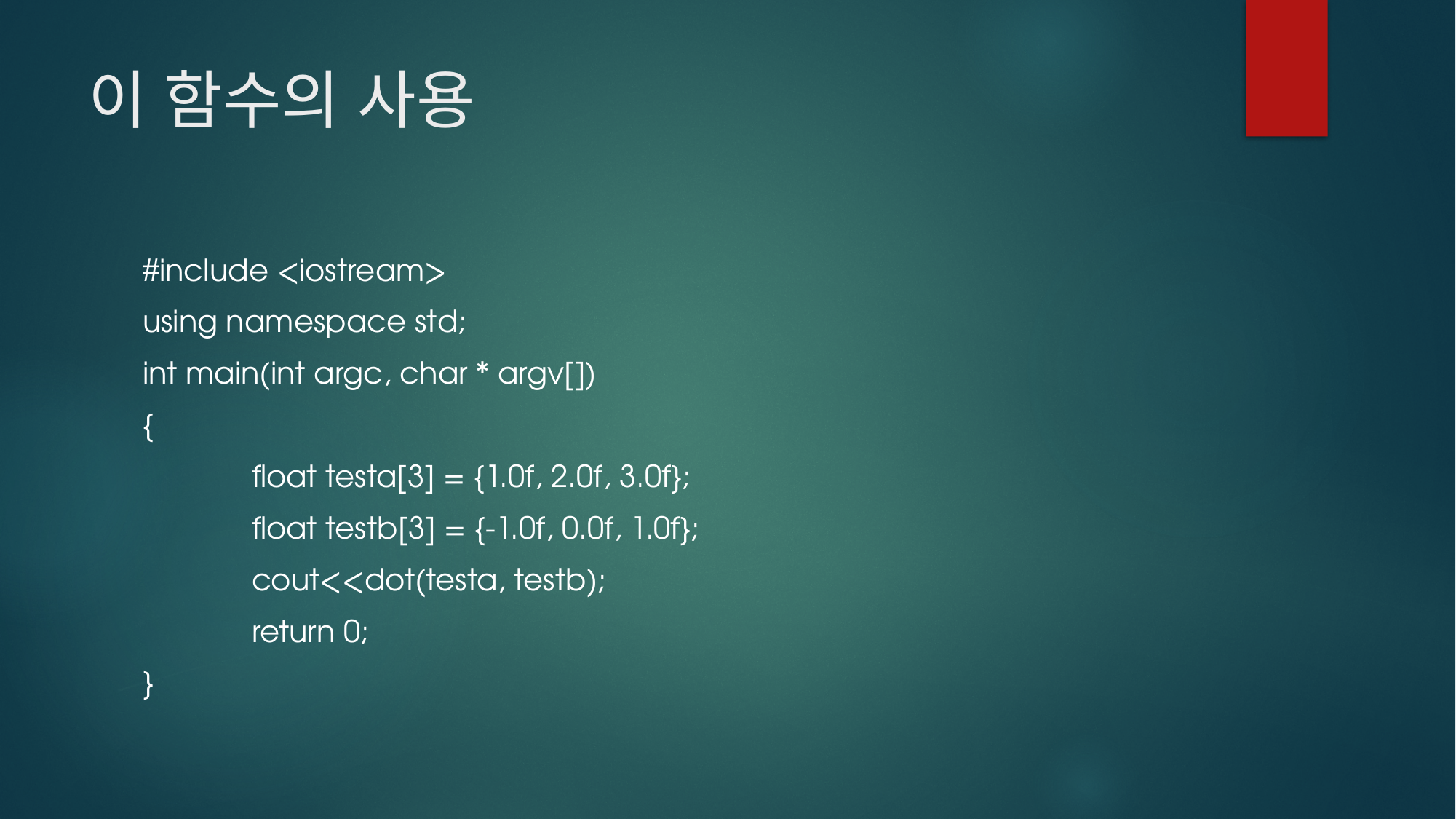

# 이 함수의 사용
#include <iostream>
using namespace std;
int main(int argc, char * argv[])
{
	float testa[3] = {1.0f, 2.0f, 3.0f};
	float testb[3] = {-1.0f, 0.0f, 1.0f};
	cout<<dot(testa, testb);
	return 0;
}